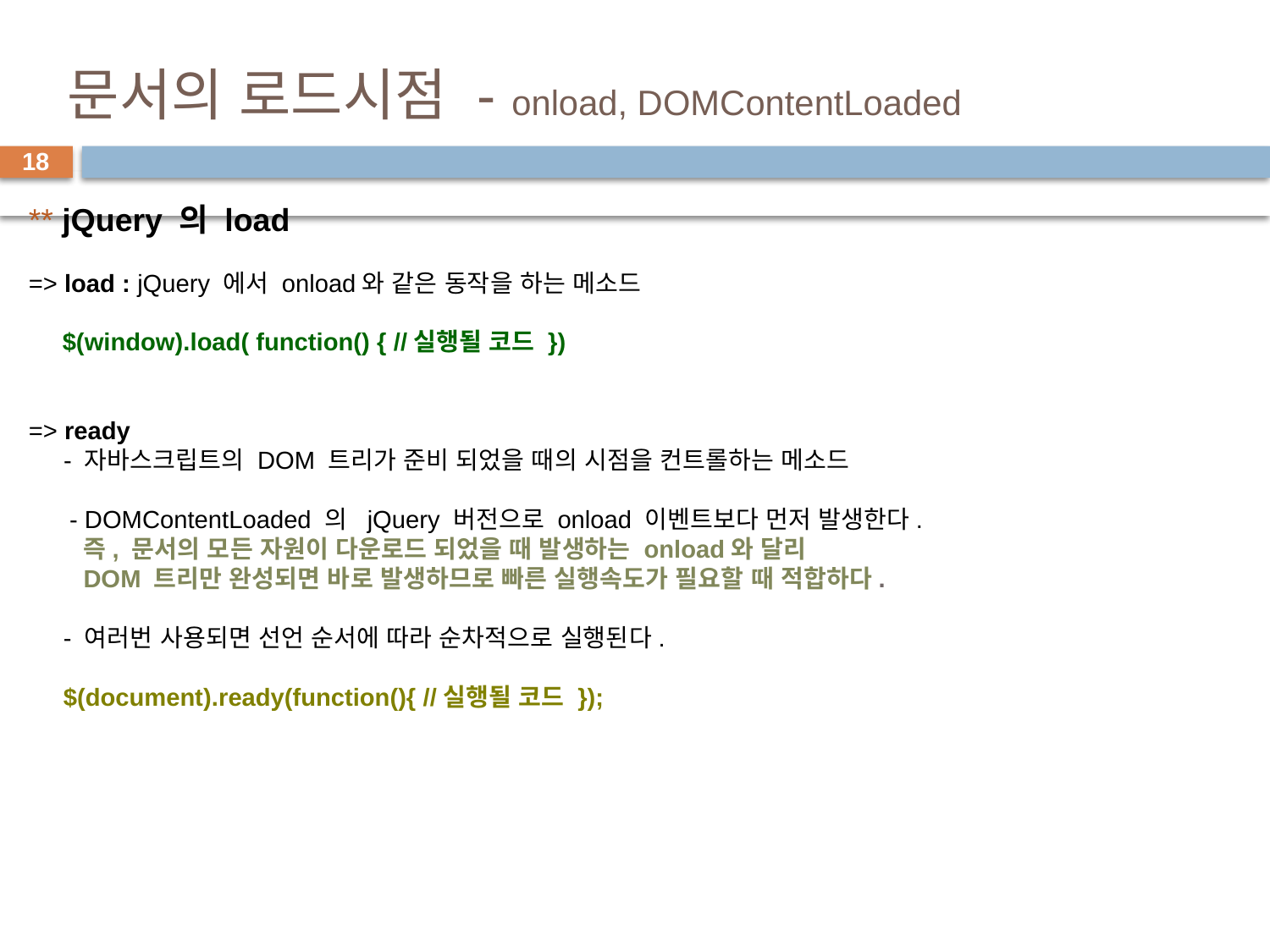

# 문서의 로드시점 - onload, DOMContentLoaded
18
** jQuery 의 load
=> load : jQuery 에서 onload와 같은 동작을 하는 메소드
    $(window).load( function() { //실행될 코드 })
=> ready
     - 자바스크립트의 DOM 트리가 준비 되었을 때의 시점을 컨트롤하는 메소드
     - DOMContentLoaded 의  jQuery 버전으로 onload 이벤트보다 먼저 발생한다.
       즉, 문서의 모든 자원이 다운로드 되었을 때 발생하는 onload와 달리
       DOM 트리만 완성되면 바로 발생하므로 빠른 실행속도가 필요할 때 적합하다.
     - 여러번 사용되면 선언 순서에 따라 순차적으로 실행된다.
     $(document).ready(function(){ //실행될 코드 });